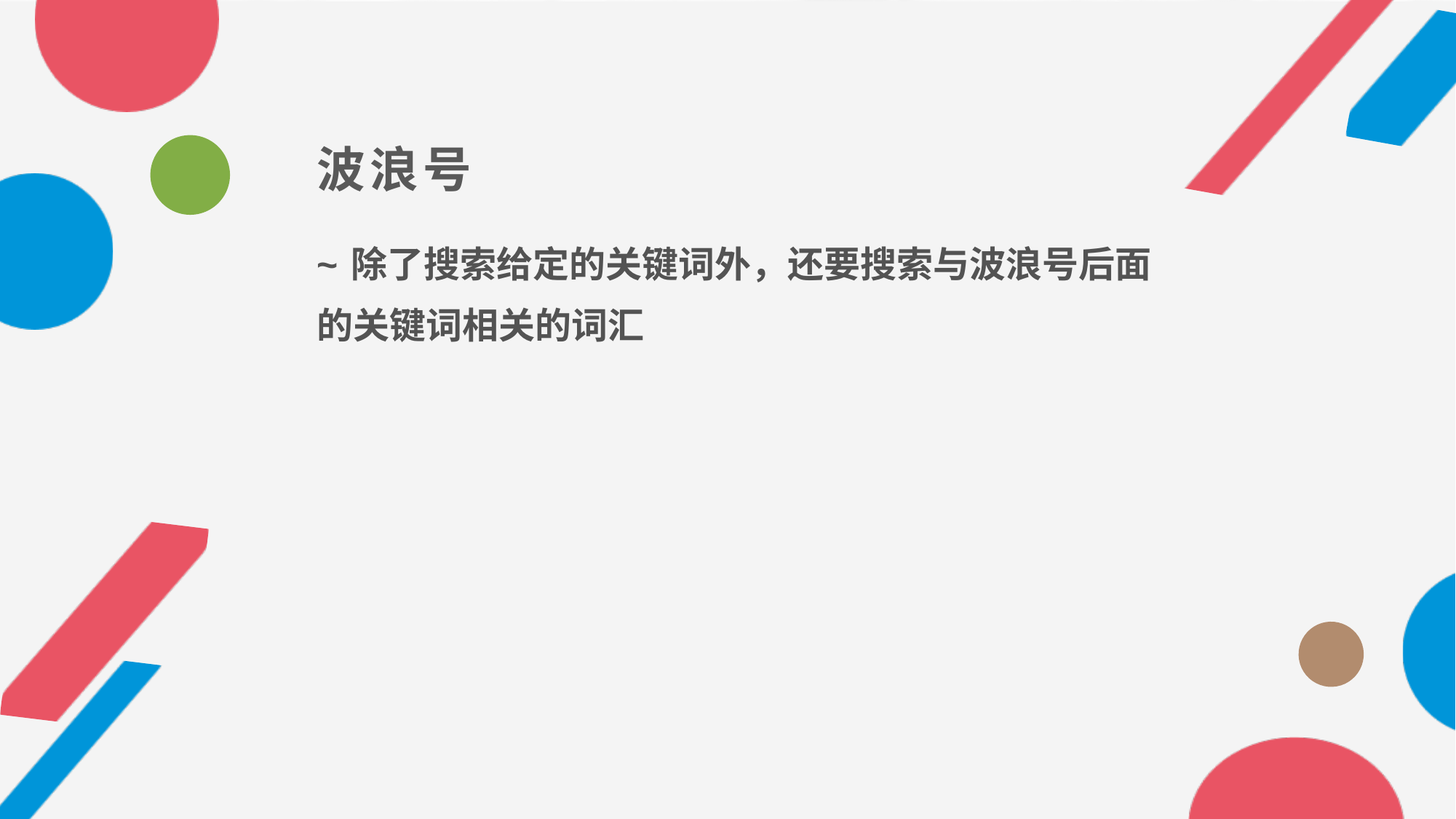

波浪号

~除了搜索给定的关键词外，还要搜索与波浪号后面的关键词相关的词汇